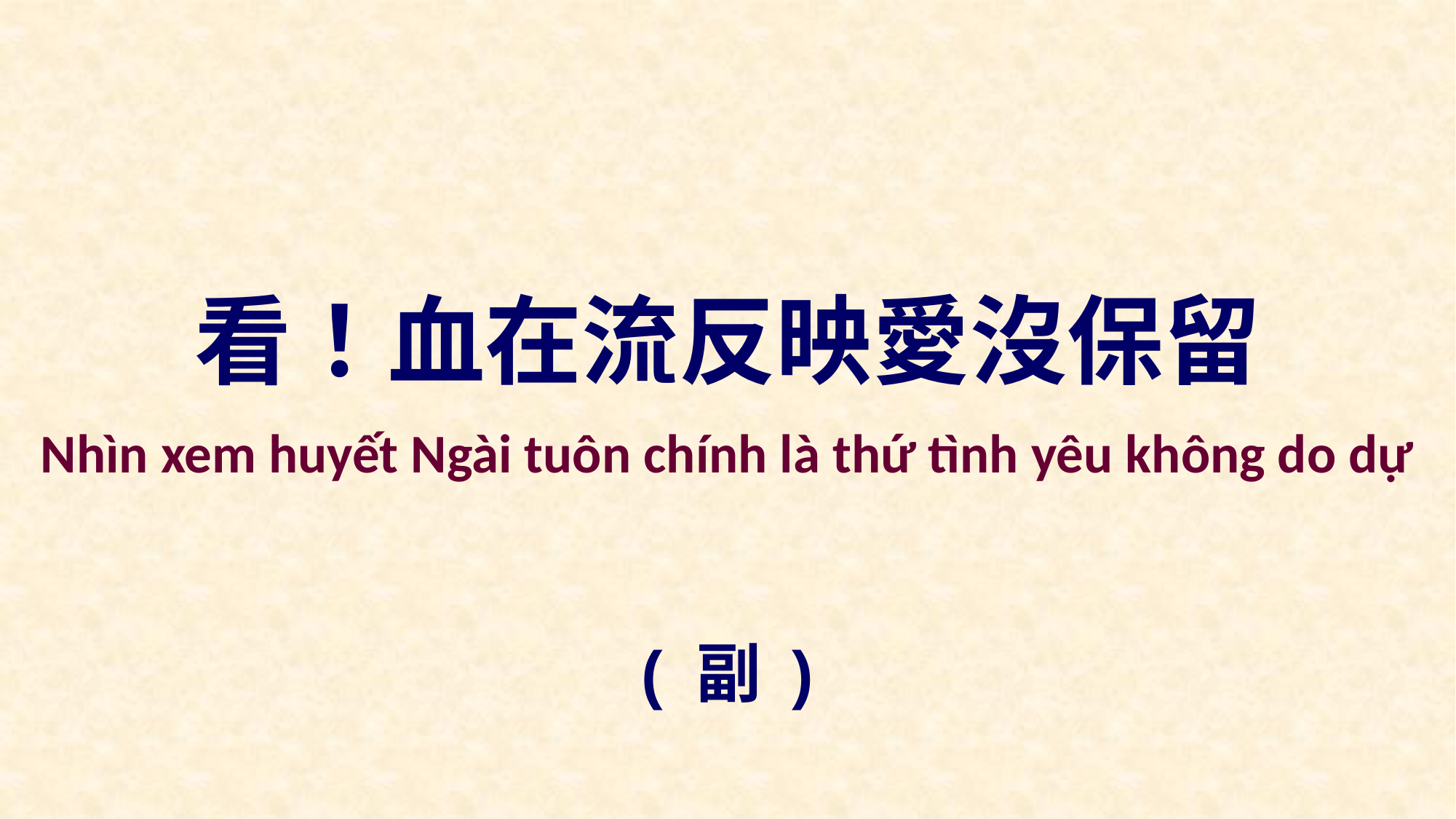

看！血在流反映愛沒保留
Nhìn xem huyết Ngài tuôn chính là thứ tình yêu không do dự
( 副 )